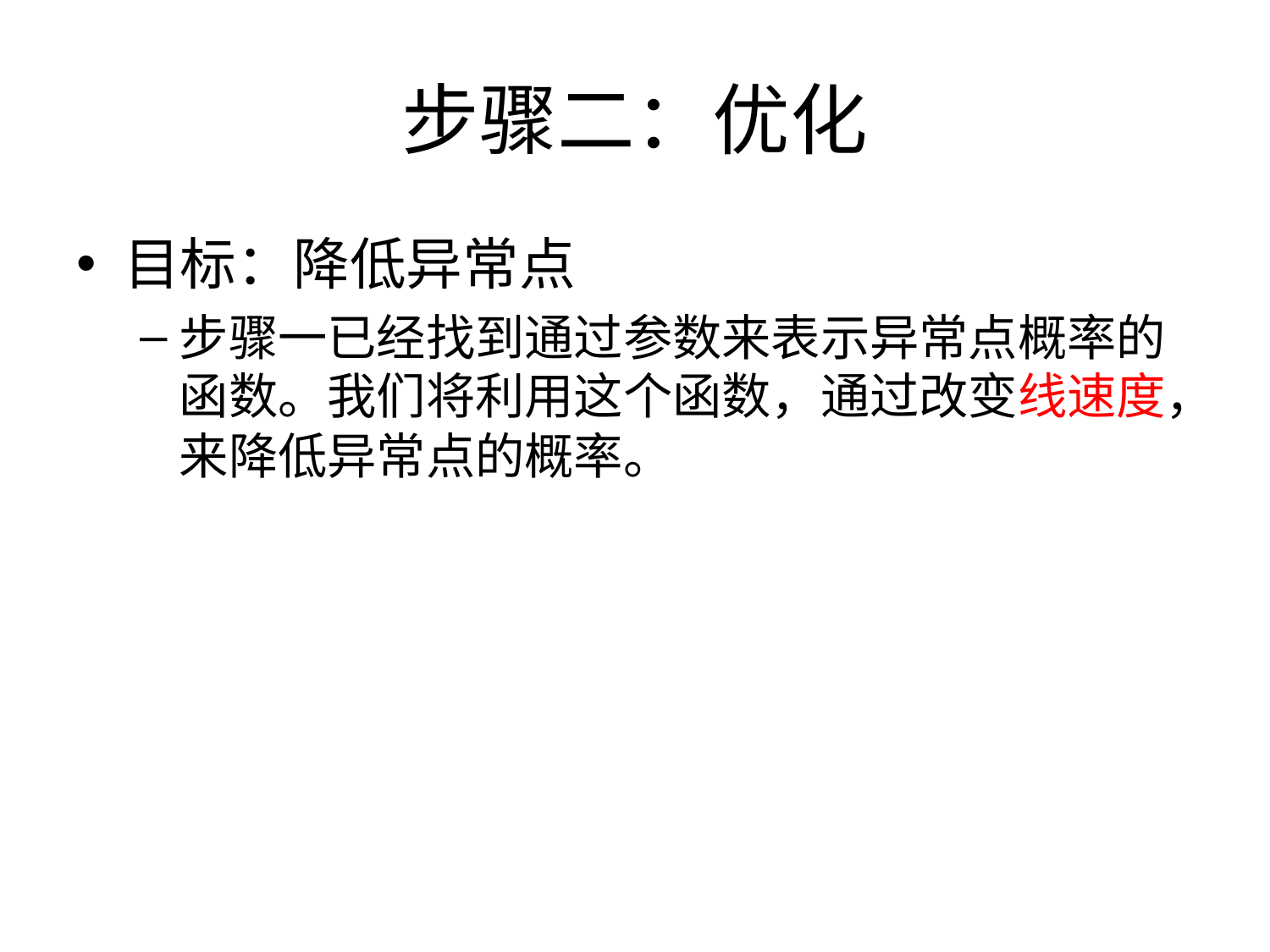

# 步骤二：优化
目标：降低异常点
步骤一已经找到通过参数来表示异常点概率的函数。我们将利用这个函数，通过改变线速度，来降低异常点的概率。